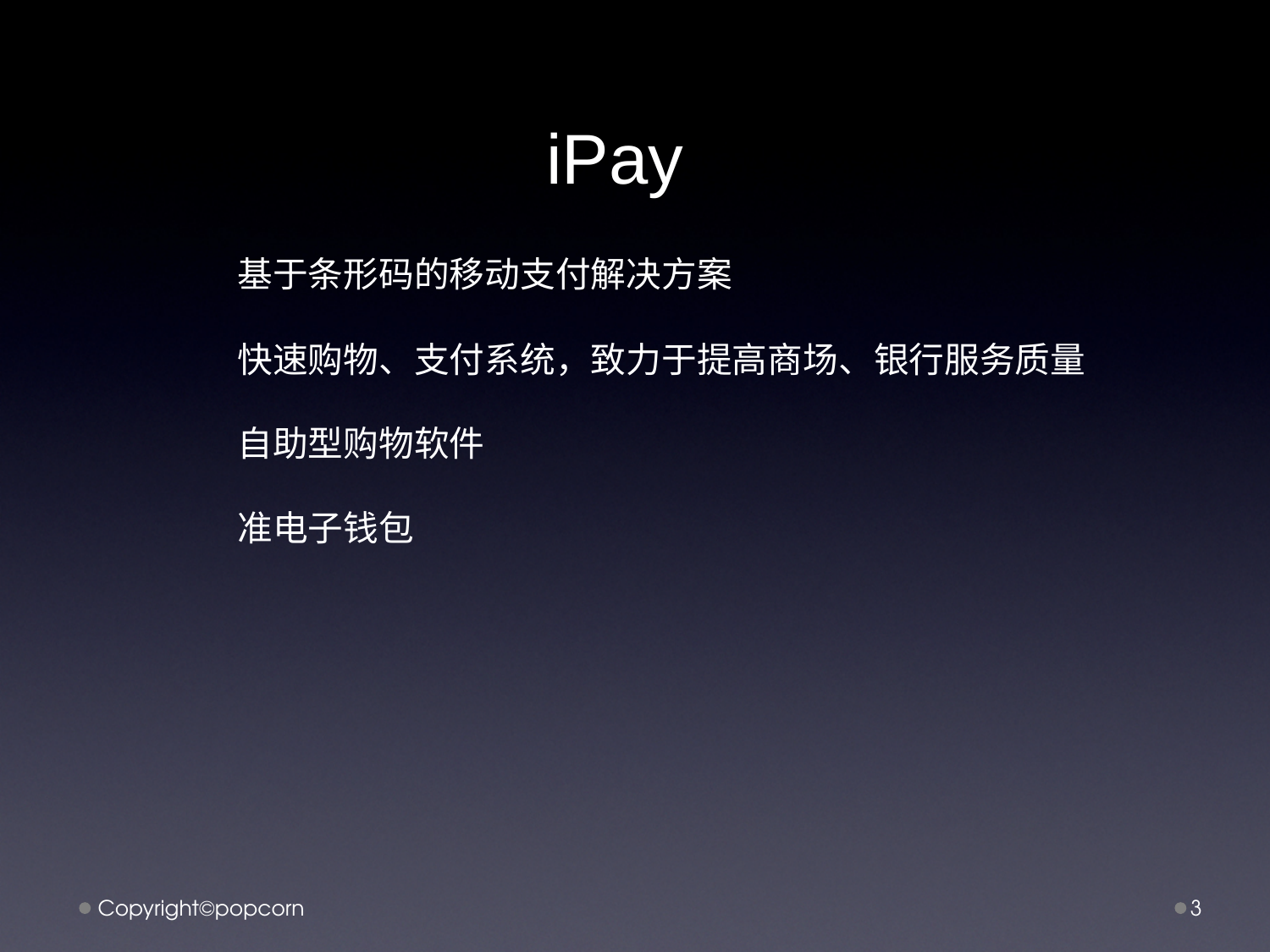

iPay
基于条形码的移动支付解决方案

快速购物、支付系统，致力于提高商场、银行服务质量

自助型购物软件

准电子钱包
Copyright©popcorn
3